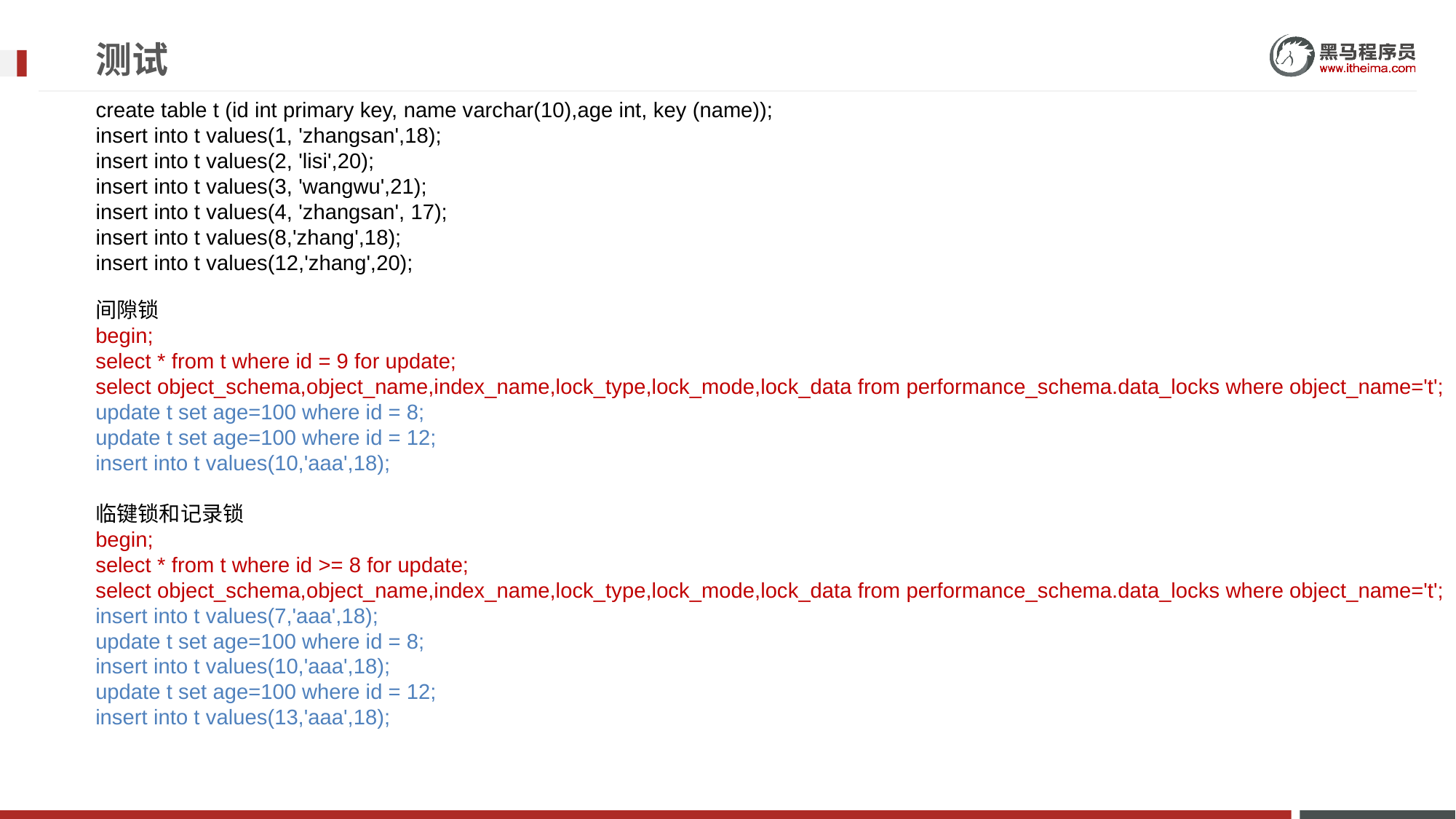

# 测试
create table t (id int primary key, name varchar(10),age int, key (name));
insert into t values(1, 'zhangsan',18);
insert into t values(2, 'lisi',20);
insert into t values(3, 'wangwu',21);
insert into t values(4, 'zhangsan', 17);
insert into t values(8,'zhang',18);
insert into t values(12,'zhang',20);
间隙锁
begin;
select * from t where id = 9 for update;
select object_schema,object_name,index_name,lock_type,lock_mode,lock_data from performance_schema.data_locks where object_name='t';
update t set age=100 where id = 8;
update t set age=100 where id = 12;
insert into t values(10,'aaa',18);

临键锁和记录锁
begin;
select * from t where id >= 8 for update;
select object_schema,object_name,index_name,lock_type,lock_mode,lock_data from performance_schema.data_locks where object_name='t';
insert into t values(7,'aaa',18);
update t set age=100 where id = 8;
insert into t values(10,'aaa',18);
update t set age=100 where id = 12;
insert into t values(13,'aaa',18);